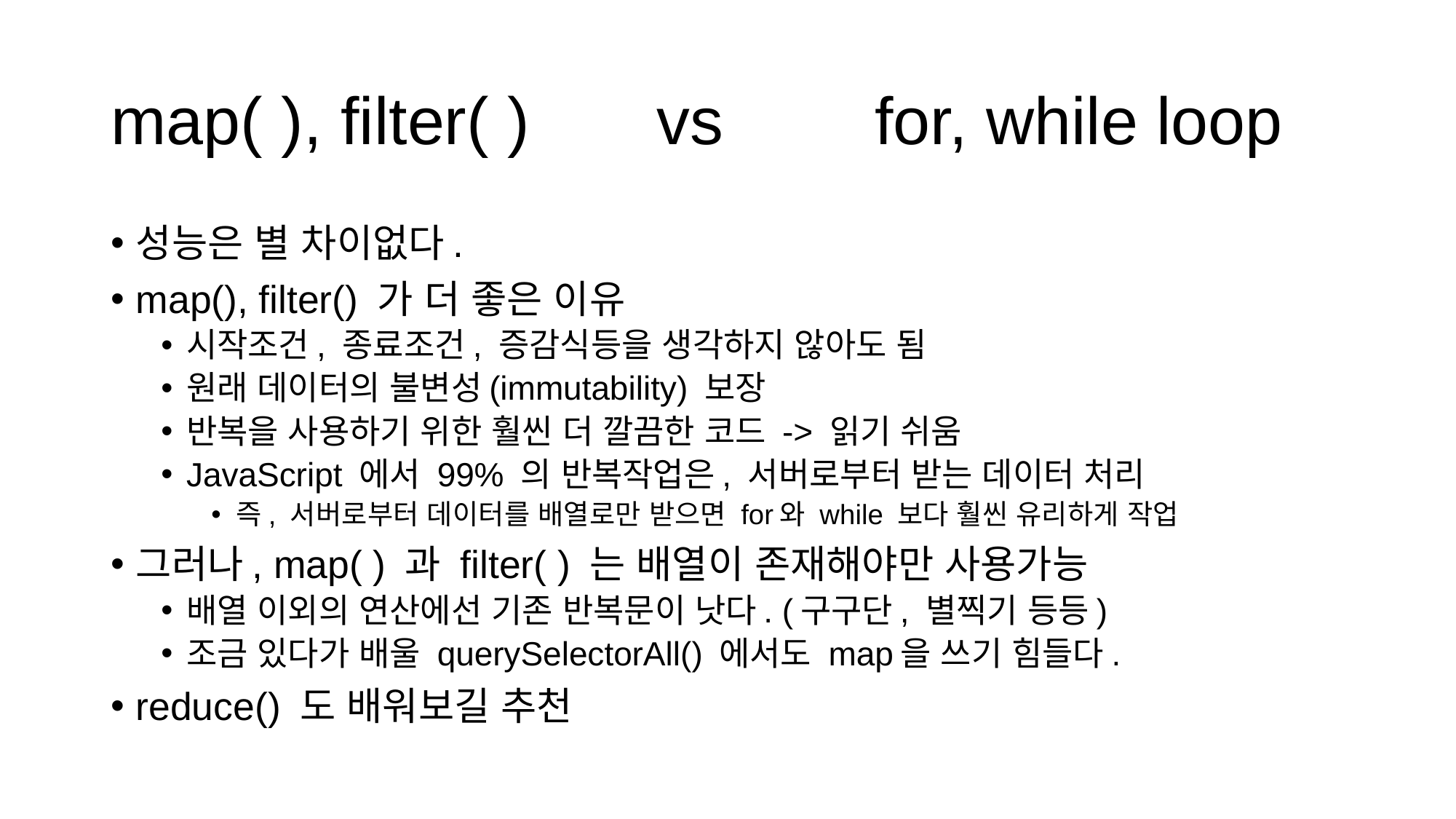

# map( ), filter( ) 	vs 		for, while loop
성능은 별 차이없다.
map(), filter() 가 더 좋은 이유
시작조건, 종료조건, 증감식등을 생각하지 않아도 됨
원래 데이터의 불변성(immutability) 보장
반복을 사용하기 위한 훨씬 더 깔끔한 코드 -> 읽기 쉬움
JavaScript 에서 99% 의 반복작업은, 서버로부터 받는 데이터 처리
즉, 서버로부터 데이터를 배열로만 받으면 for와 while 보다 훨씬 유리하게 작업
그러나, map( ) 과 filter( ) 는 배열이 존재해야만 사용가능
배열 이외의 연산에선 기존 반복문이 낫다. (구구단, 별찍기 등등)
조금 있다가 배울 querySelectorAll() 에서도 map을 쓰기 힘들다.
reduce() 도 배워보길 추천